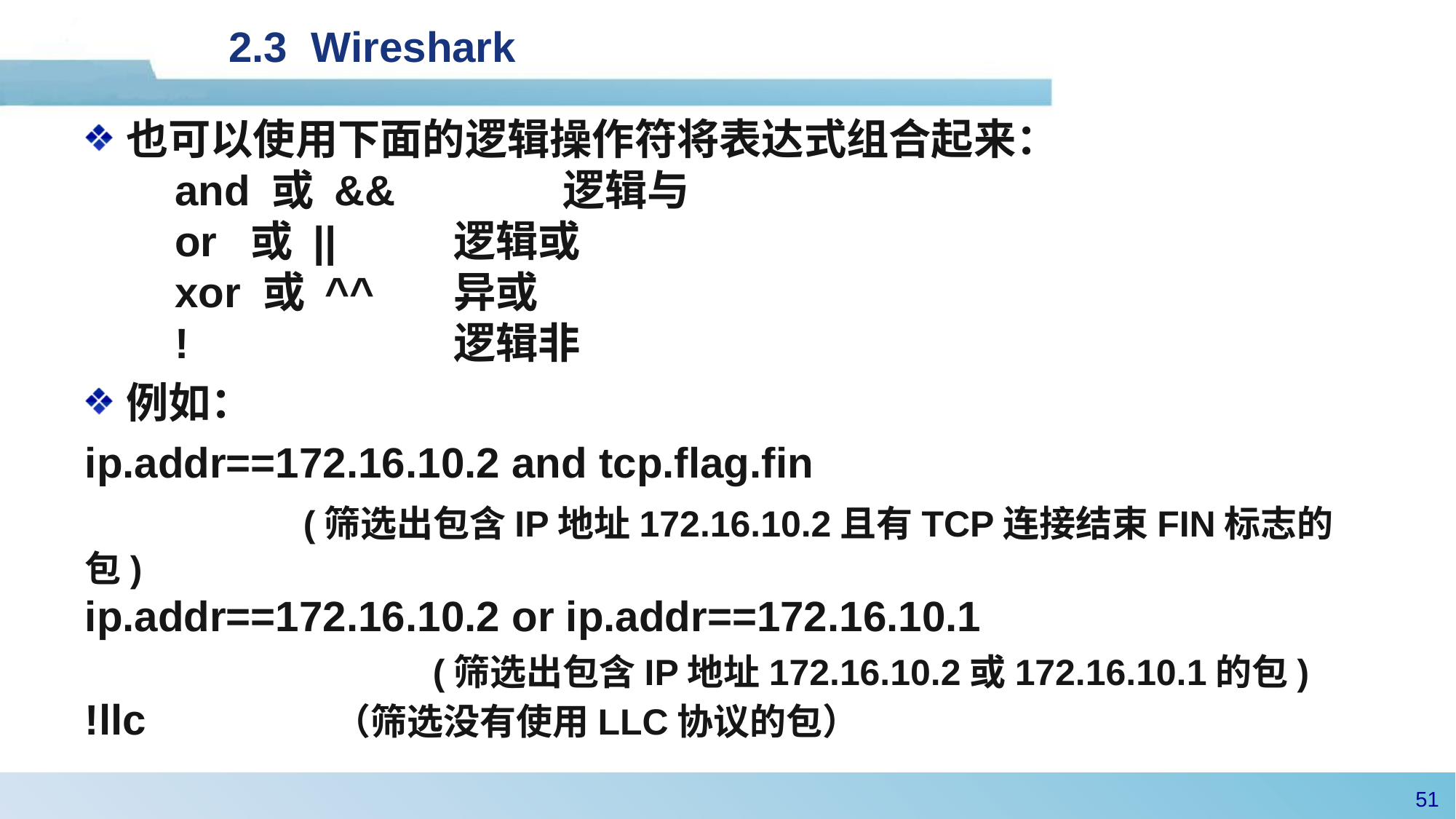

2.3  Wireshark
也可以使用下面的逻辑操作符将表达式组合起来：
    and 或 &&		逻辑与
    or  或 ||  	逻辑或
    xor 或 ^^ 	异或
    !  			逻辑非
例如：
ip.addr==172.16.10.2 and tcp.flag.fin
 		(筛选出包含IP地址172.16.10.2且有TCP连接结束FIN标志的包)
ip.addr==172.16.10.2 or ip.addr==172.16.10.1
			  (筛选出包含IP地址172.16.10.2或172.16.10.1的包)
!llc	           （筛选没有使用LLC协议的包）
51